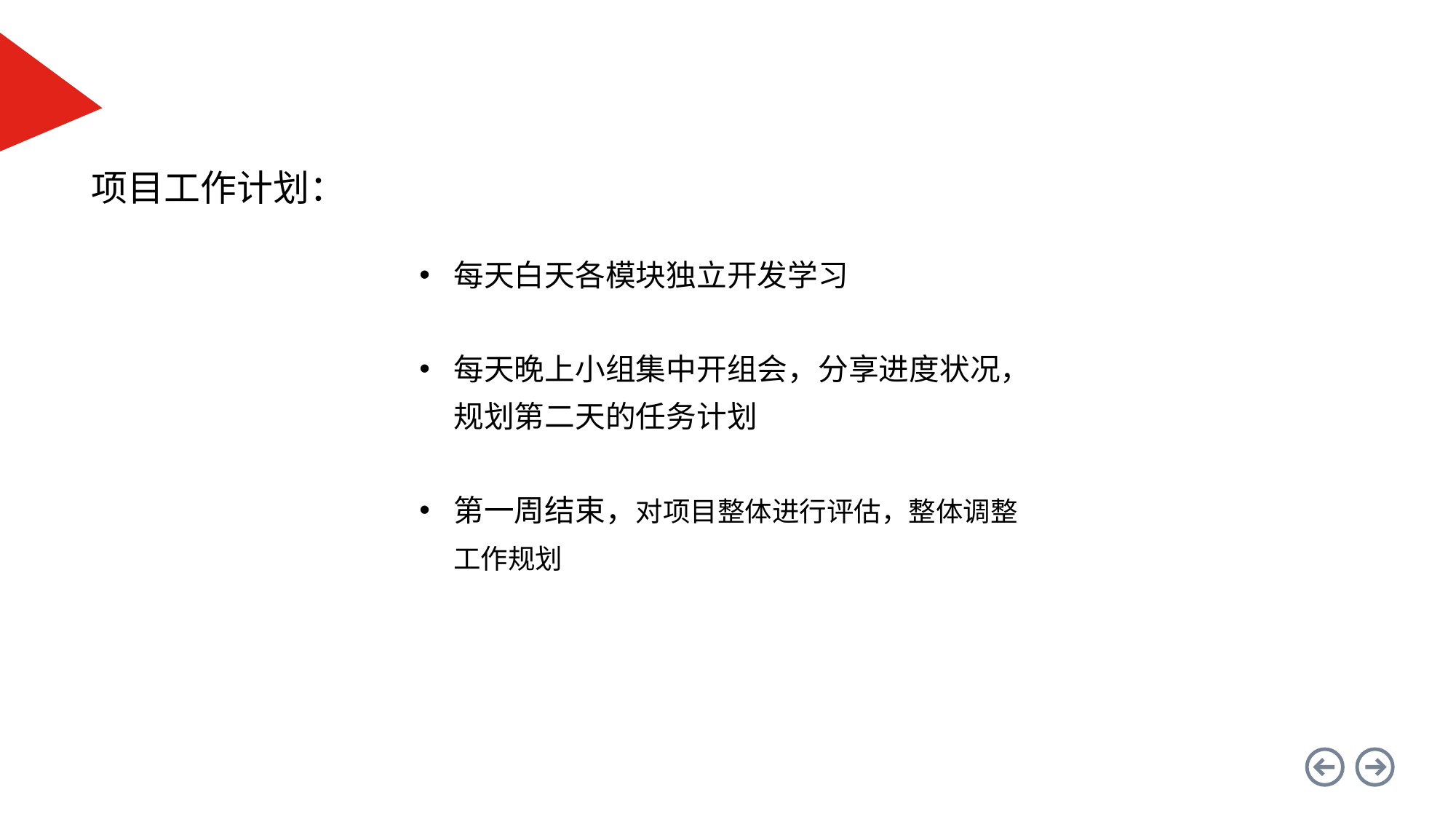

项目工作计划：
每天白天各模块独立开发学习

每天晚上小组集中开组会，分享进度状况，规划第二天的任务计划

第一周结束，对项目整体进行评估，整体调整工作规划